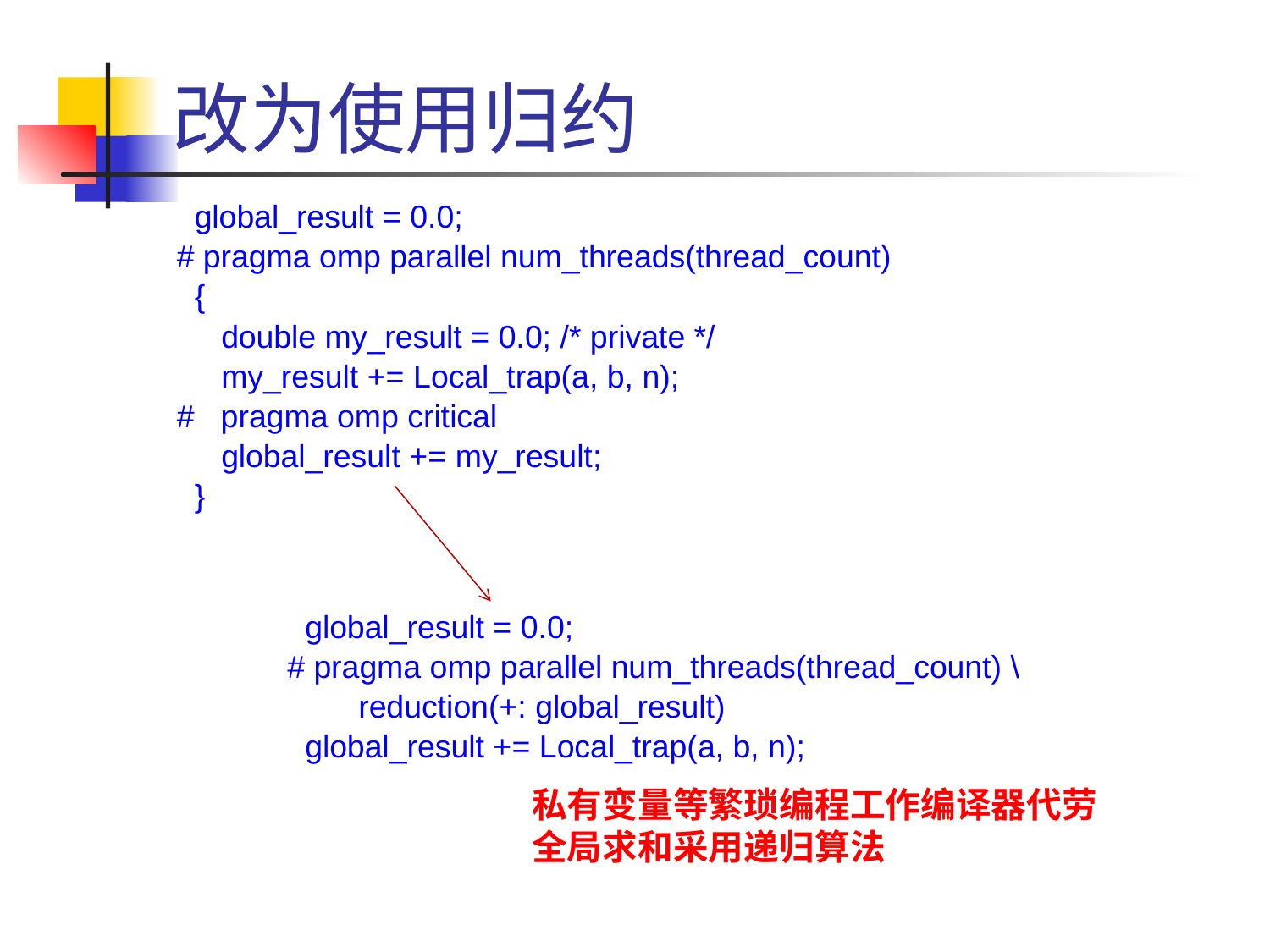

# 改为使用归约
  global_result = 0.0;
# pragma omp parallel num_threads(thread_count)
  {
     double my_result = 0.0; /* private */
     my_result += Local_trap(a, b, n);
#   pragma omp critical
     global_result += my_result;
  }
  global_result = 0.0;
# pragma omp parallel num_threads(thread_count) \
        reduction(+: global_result)
  global_result += Local_trap(a, b, n);
私有变量等繁琐编程工作编译器代劳
全局求和采用递归算法